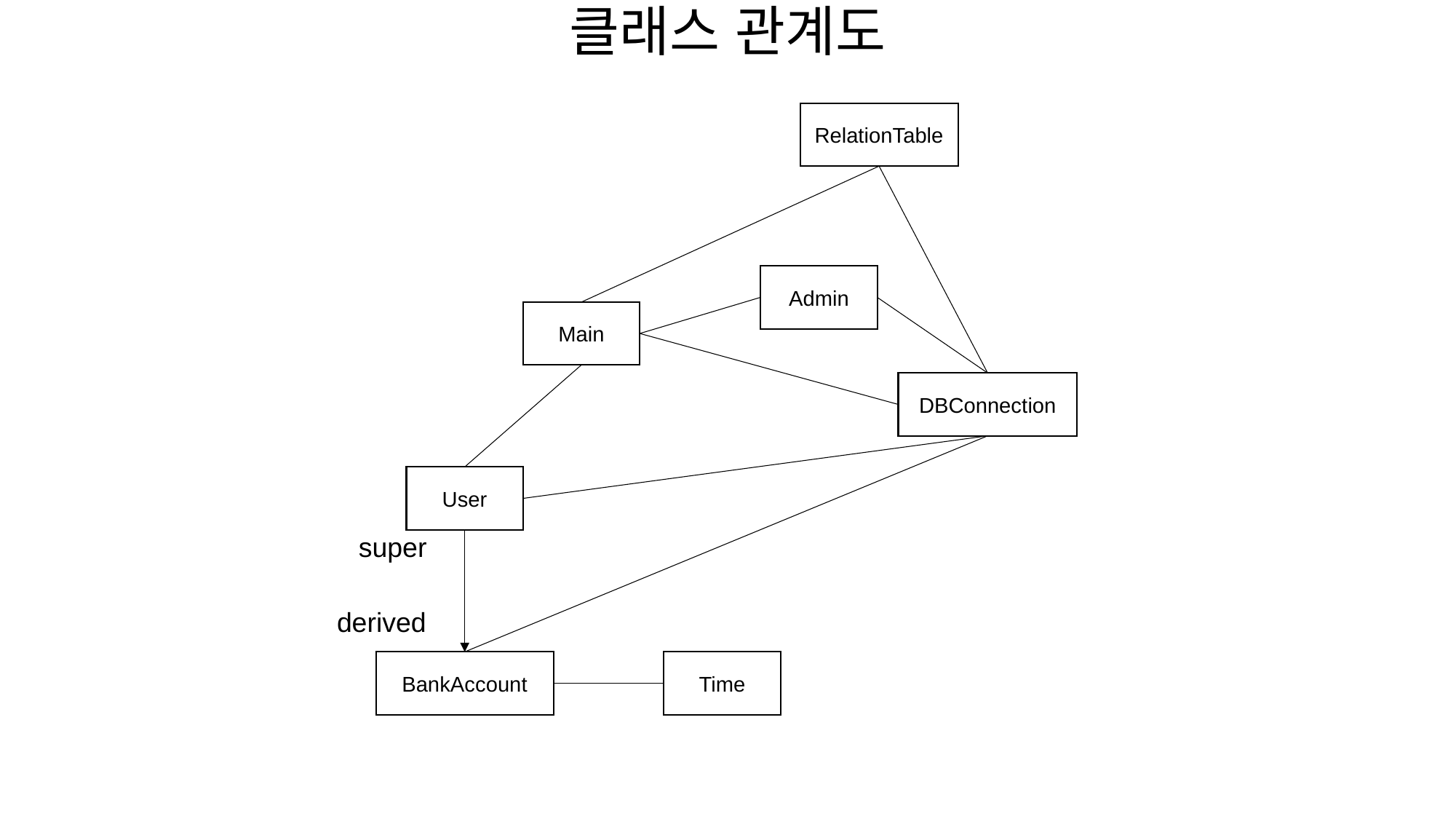

# 클래스 관계도
RelationTable
Admin
Main
DBConnection
User
super
derived
BankAccount
Time